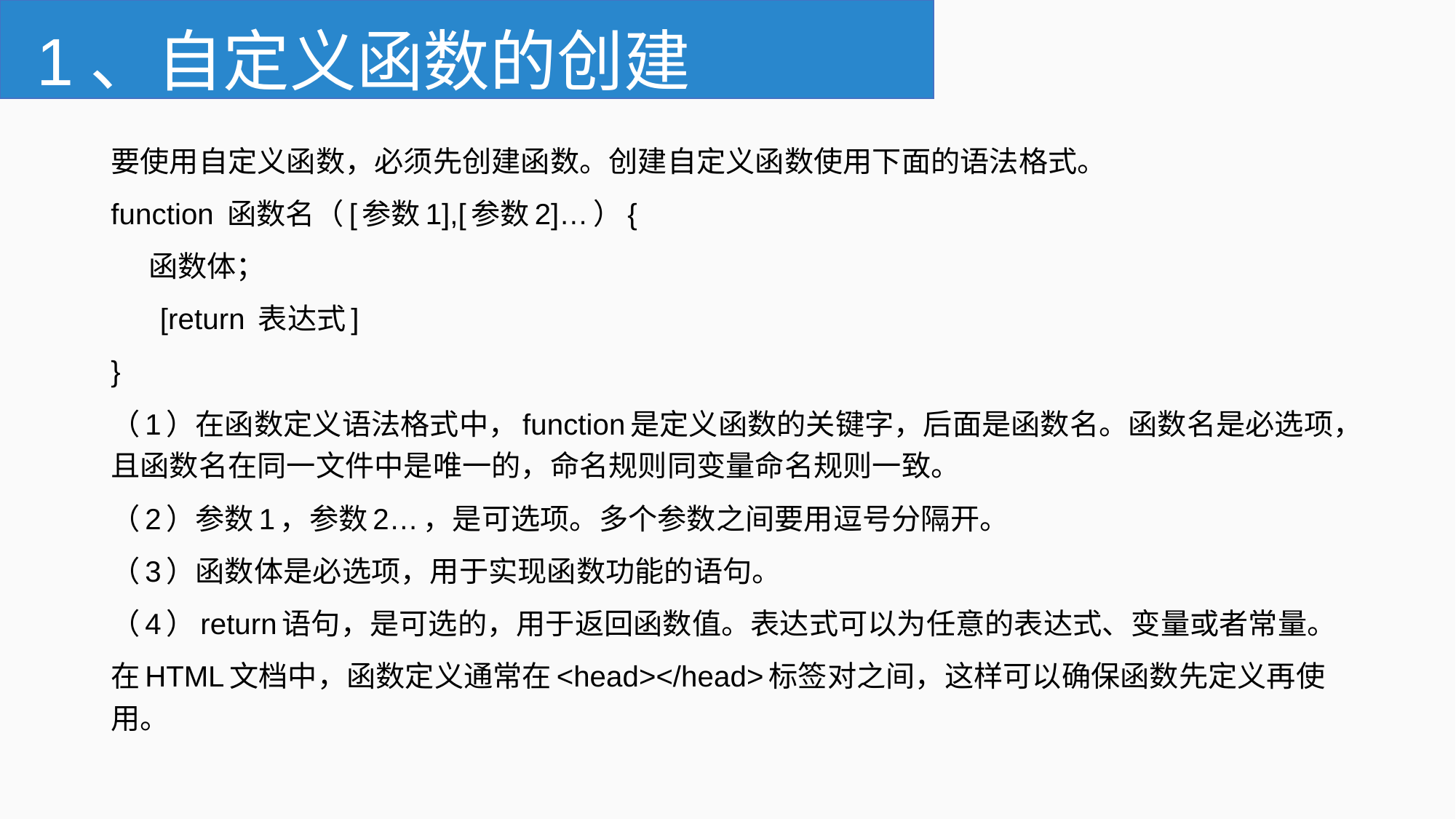

# 1、自定义函数的创建
要使用自定义函数，必须先创建函数。创建自定义函数使用下面的语法格式。
function 函数名（[参数1],[参数2]…）{
     函数体；
      [return 表达式]
}
（1）在函数定义语法格式中，function是定义函数的关键字，后面是函数名。函数名是必选项，且函数名在同一文件中是唯一的，命名规则同变量命名规则一致。
（2）参数1，参数2…，是可选项。多个参数之间要用逗号分隔开。
（3）函数体是必选项，用于实现函数功能的语句。
（4）return语句，是可选的，用于返回函数值。表达式可以为任意的表达式、变量或者常量。
在HTML文档中，函数定义通常在<head></head>标签对之间，这样可以确保函数先定义再使用。